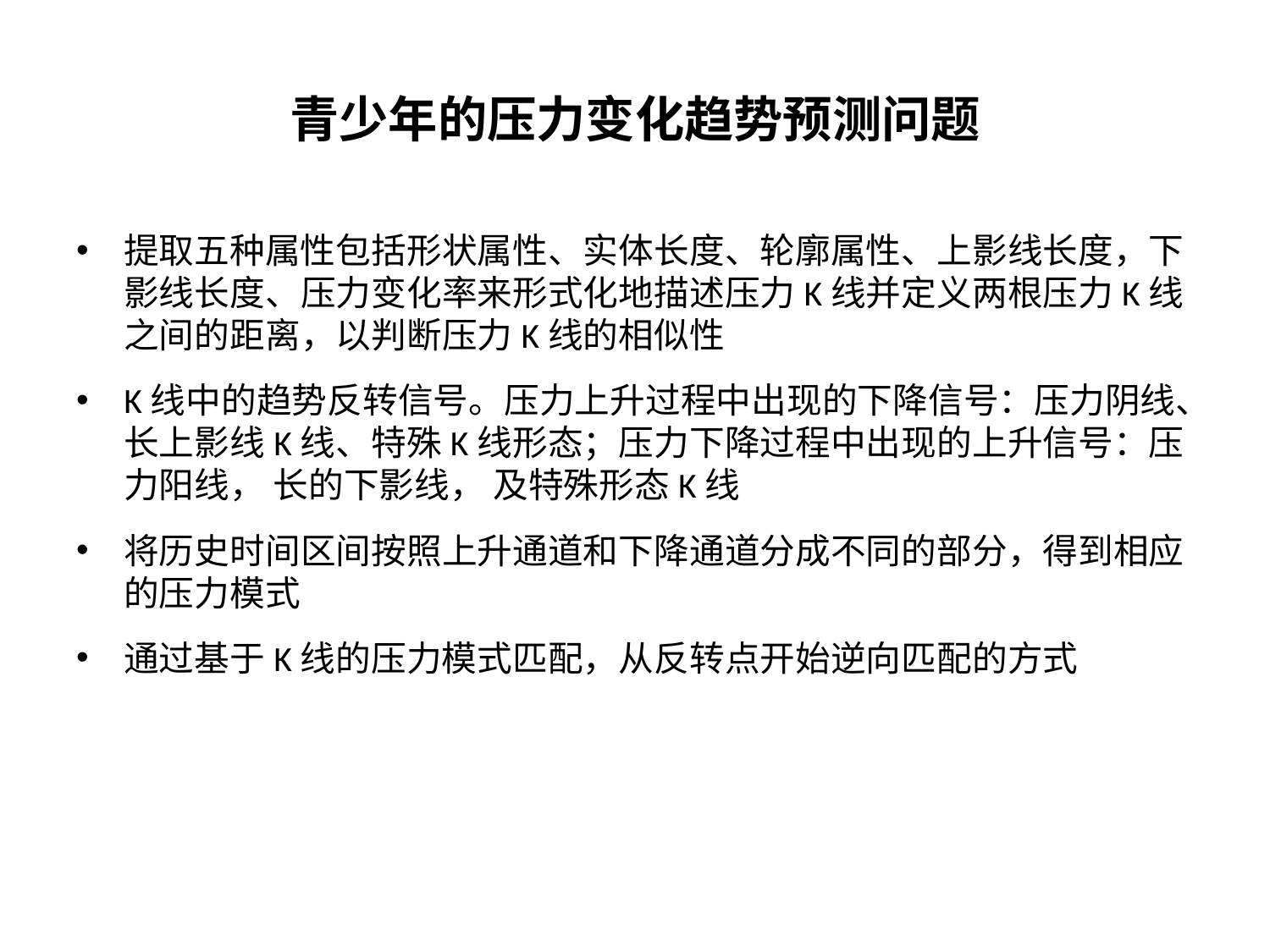

# 青少年的压力变化趋势预测问题
提取五种属性包括形状属性、实体长度、轮廓属性、上影线长度，下影线长度、压力变化率来形式化地描述压力K线并定义两根压力K线之间的距离，以判断压力K线的相似性
K线中的趋势反转信号。压力上升过程中出现的下降信号：压力阴线、长上影线K线、特殊K线形态；压力下降过程中出现的上升信号：压力阳线， 长的下影线， 及特殊形态K线
将历史时间区间按照上升通道和下降通道分成不同的部分，得到相应的压力模式
通过基于K线的压力模式匹配，从反转点开始逆向匹配的方式